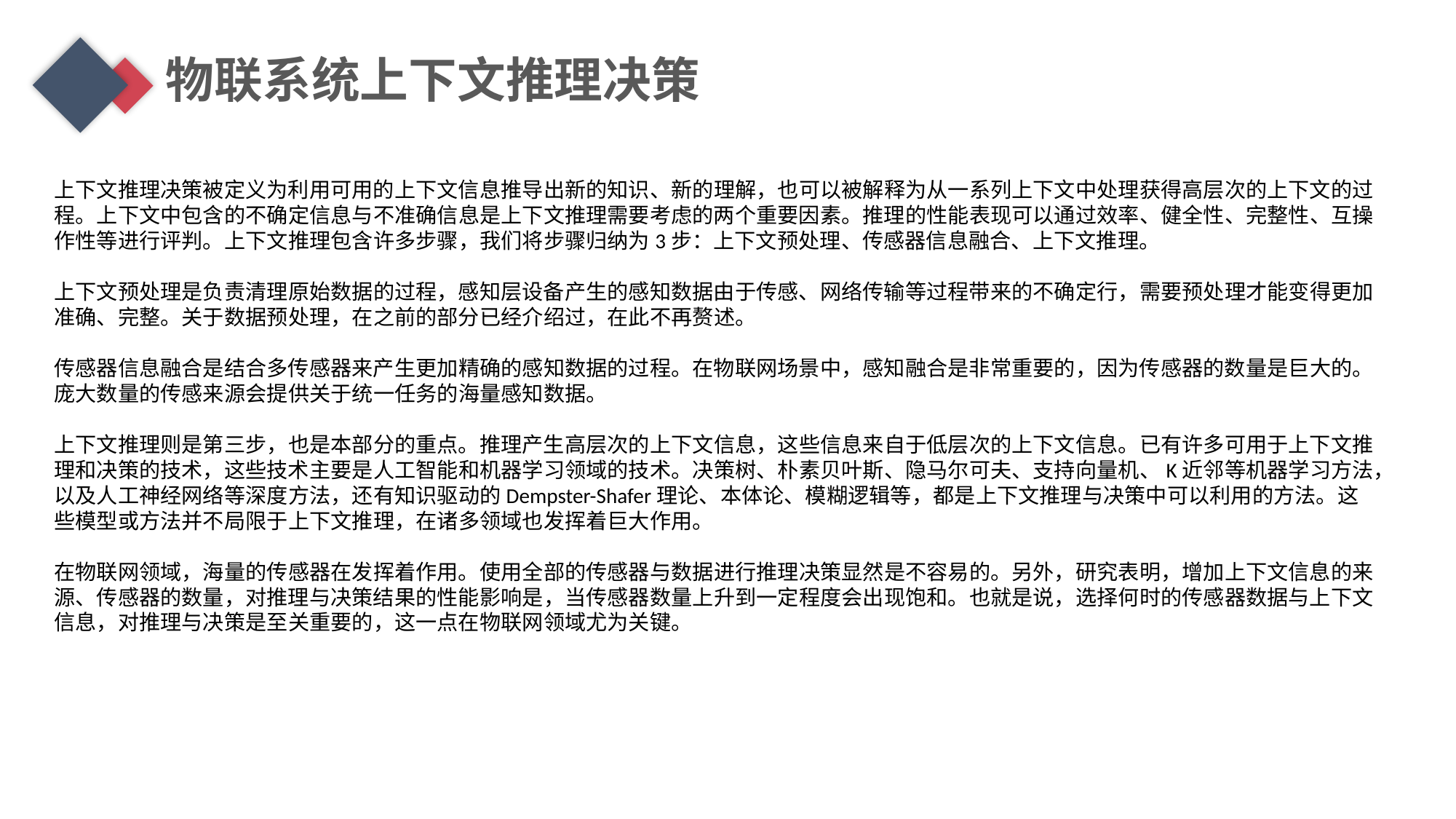

物联系统上下文推理决策

上下文推理决策被定义为利用可用的上下文信息推导出新的知识、新的理解，也可以被解释为从一系列上下文中处理获得高层次的上下文的过程。上下文中包含的不确定信息与不准确信息是上下文推理需要考虑的两个重要因素。推理的性能表现可以通过效率、健全性、完整性、互操作性等进行评判。上下文推理包含许多步骤，我们将步骤归纳为3步：上下文预处理、传感器信息融合、上下文推理。

上下文预处理是负责清理原始数据的过程，感知层设备产生的感知数据由于传感、网络传输等过程带来的不确定行，需要预处理才能变得更加准确、完整。关于数据预处理，在之前的部分已经介绍过，在此不再赘述。

传感器信息融合是结合多传感器来产生更加精确的感知数据的过程。在物联网场景中，感知融合是非常重要的，因为传感器的数量是巨大的。庞大数量的传感来源会提供关于统一任务的海量感知数据。

上下文推理则是第三步，也是本部分的重点。推理产生高层次的上下文信息，这些信息来自于低层次的上下文信息。已有许多可用于上下文推理和决策的技术，这些技术主要是人工智能和机器学习领域的技术。决策树、朴素贝叶斯、隐马尔可夫、支持向量机、K近邻等机器学习方法，以及人工神经网络等深度方法，还有知识驱动的Dempster-Shafer理论、本体论、模糊逻辑等，都是上下文推理与决策中可以利用的方法。这些模型或方法并不局限于上下文推理，在诸多领域也发挥着巨大作用。

在物联网领域，海量的传感器在发挥着作用。使用全部的传感器与数据进行推理决策显然是不容易的。另外，研究表明，增加上下文信息的来源、传感器的数量，对推理与决策结果的性能影响是，当传感器数量上升到一定程度会出现饱和。也就是说，选择何时的传感器数据与上下文信息，对推理与决策是至关重要的，这一点在物联网领域尤为关键。